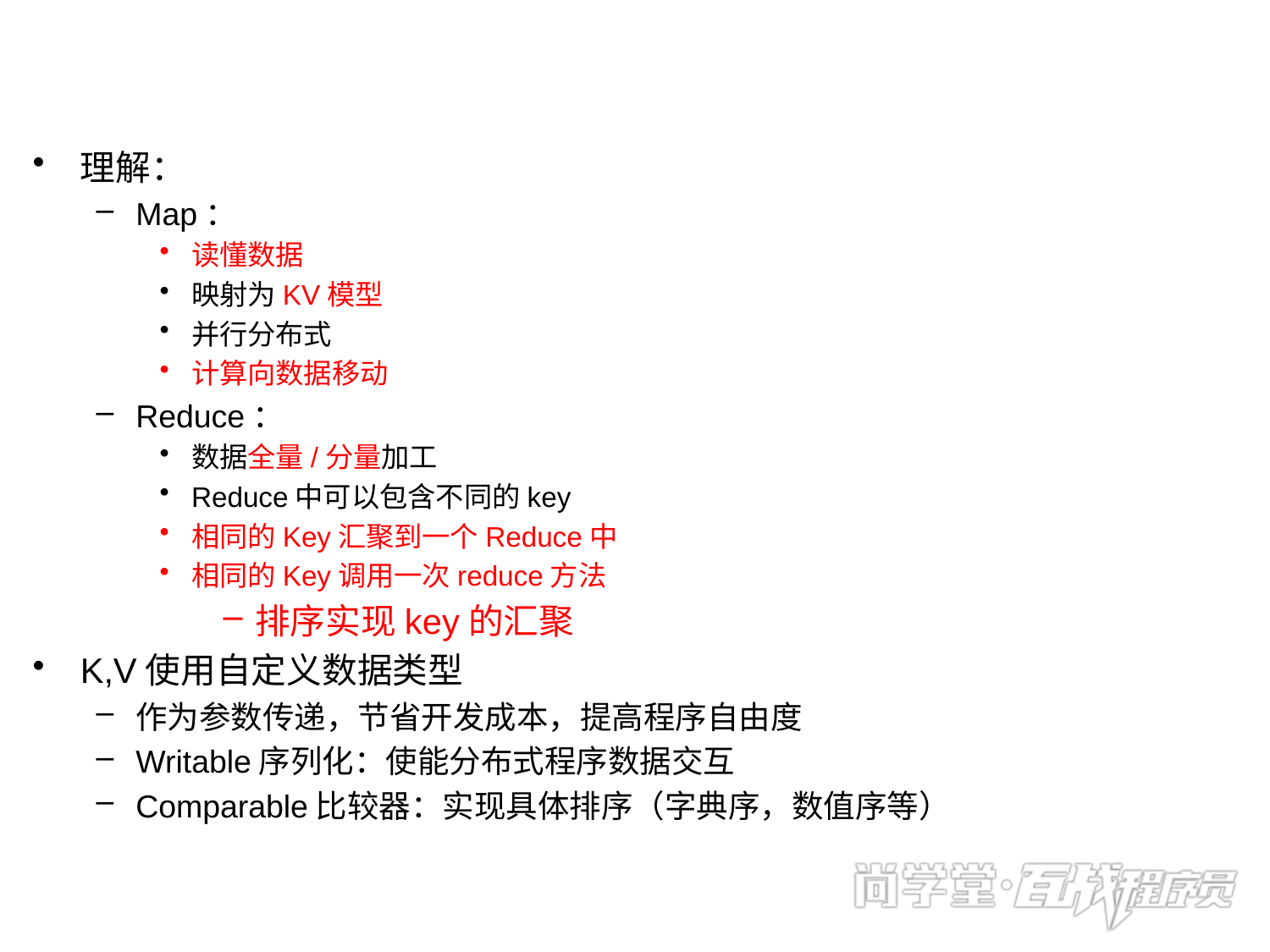

理解：
Map：
读懂数据
映射为KV模型
并行分布式
计算向数据移动
Reduce：
数据全量/分量加工
Reduce中可以包含不同的key
相同的Key汇聚到一个Reduce中
相同的Key调用一次reduce方法
排序实现key的汇聚
K,V使用自定义数据类型
作为参数传递，节省开发成本，提高程序自由度
Writable序列化：使能分布式程序数据交互
Comparable比较器：实现具体排序（字典序，数值序等）